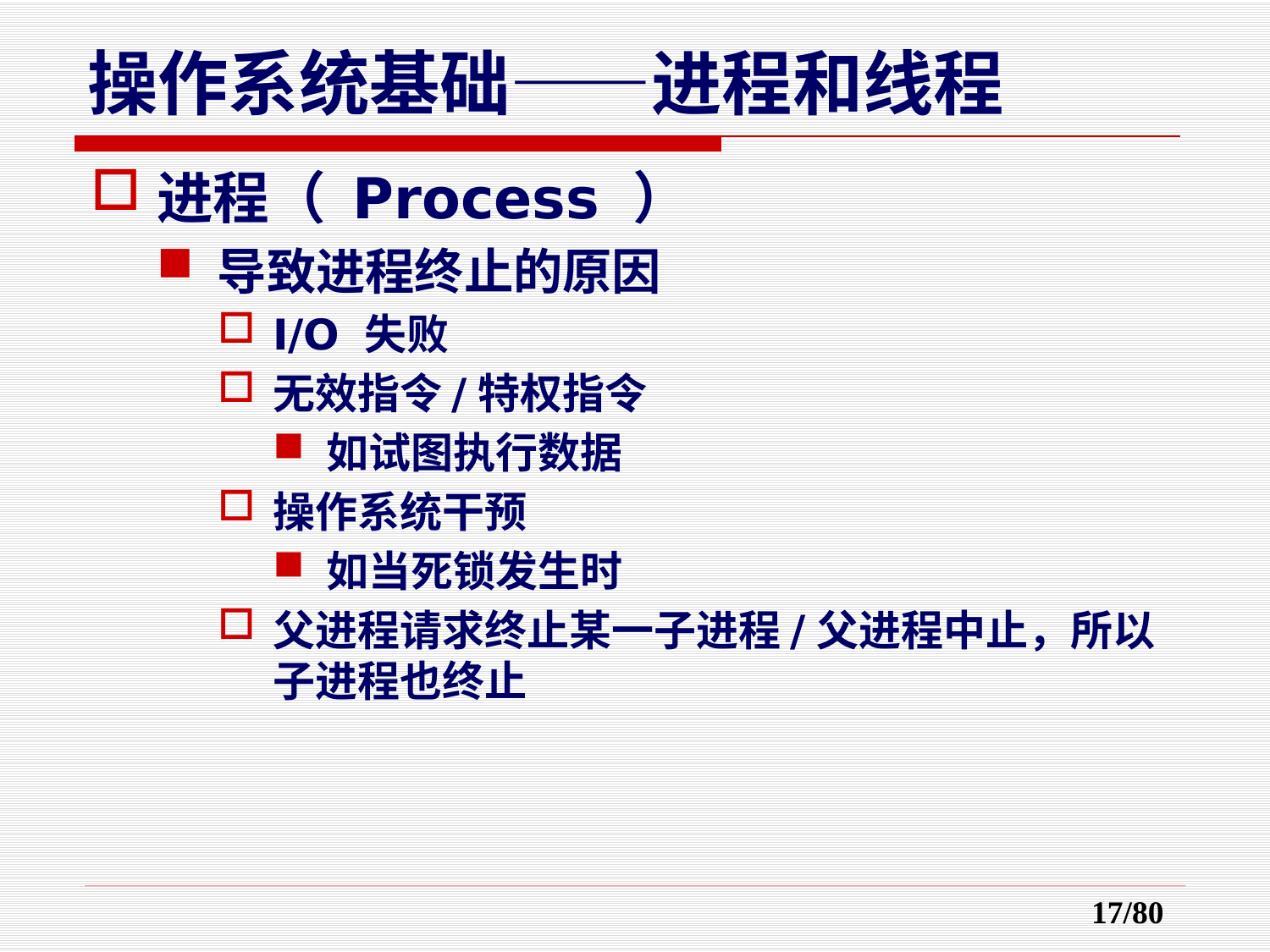

# 操作系统基础——进程和线程
进程（ Process ）
导致进程终止的原因
I/O 失败
无效指令/特权指令
如试图执行数据
操作系统干预
如当死锁发生时
父进程请求终止某一子进程/父进程中止，所以子进程也终止